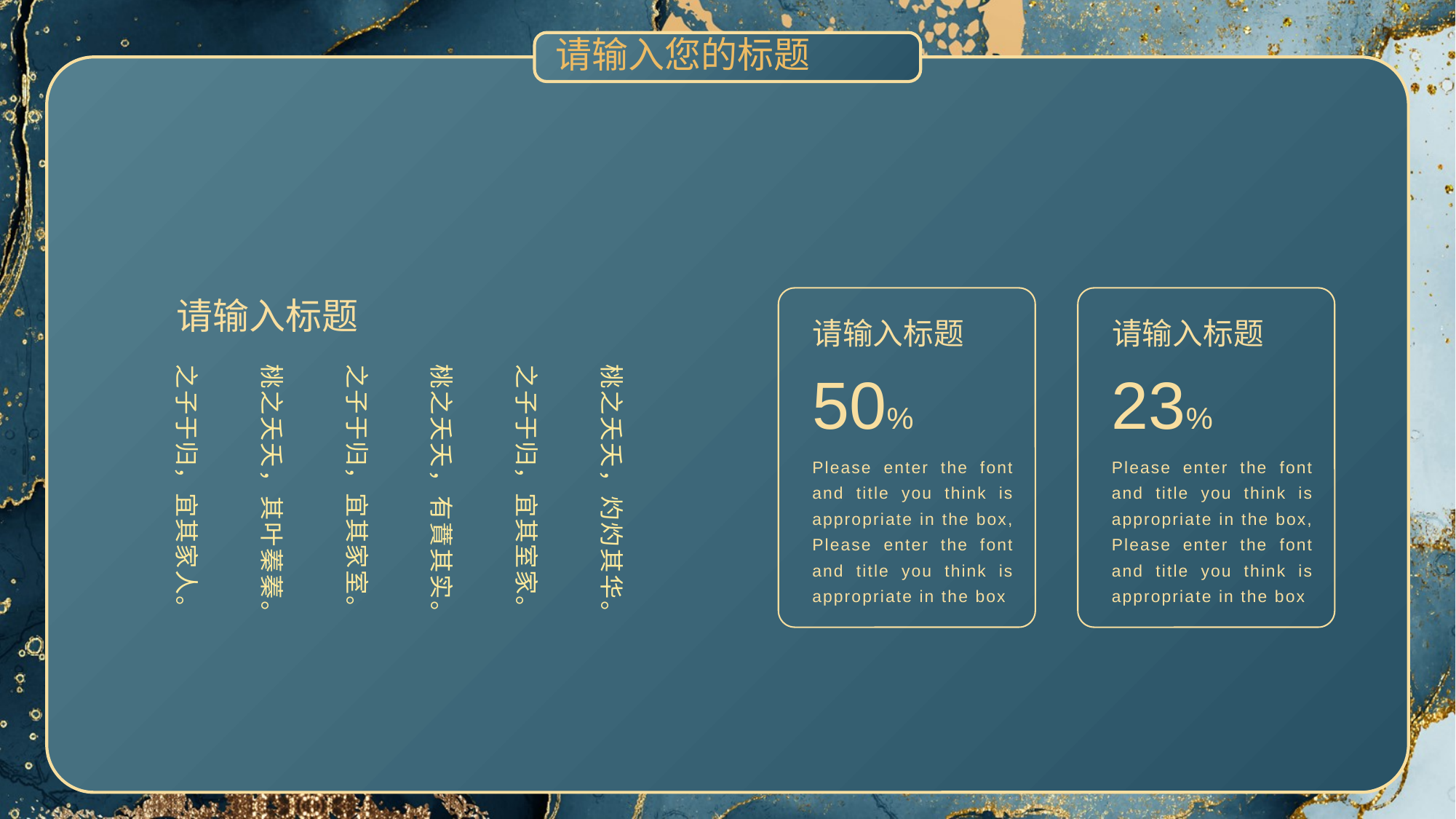

请输入您的标题

请输入标题

50%
请输入标题
Please enter the font and title you think is appropriate in the box, Please enter the font and title you think is appropriate in the box

23%
请输入标题
Please enter the font and title you think is appropriate in the box, Please enter the font and title you think is appropriate in the box
桃之夭夭，灼灼其华。之子于归，宜其室家。
桃之夭夭，有蕡其实。之子于归，宜其家室。
桃之夭夭，其叶蓁蓁。之子于归，宜其家人。